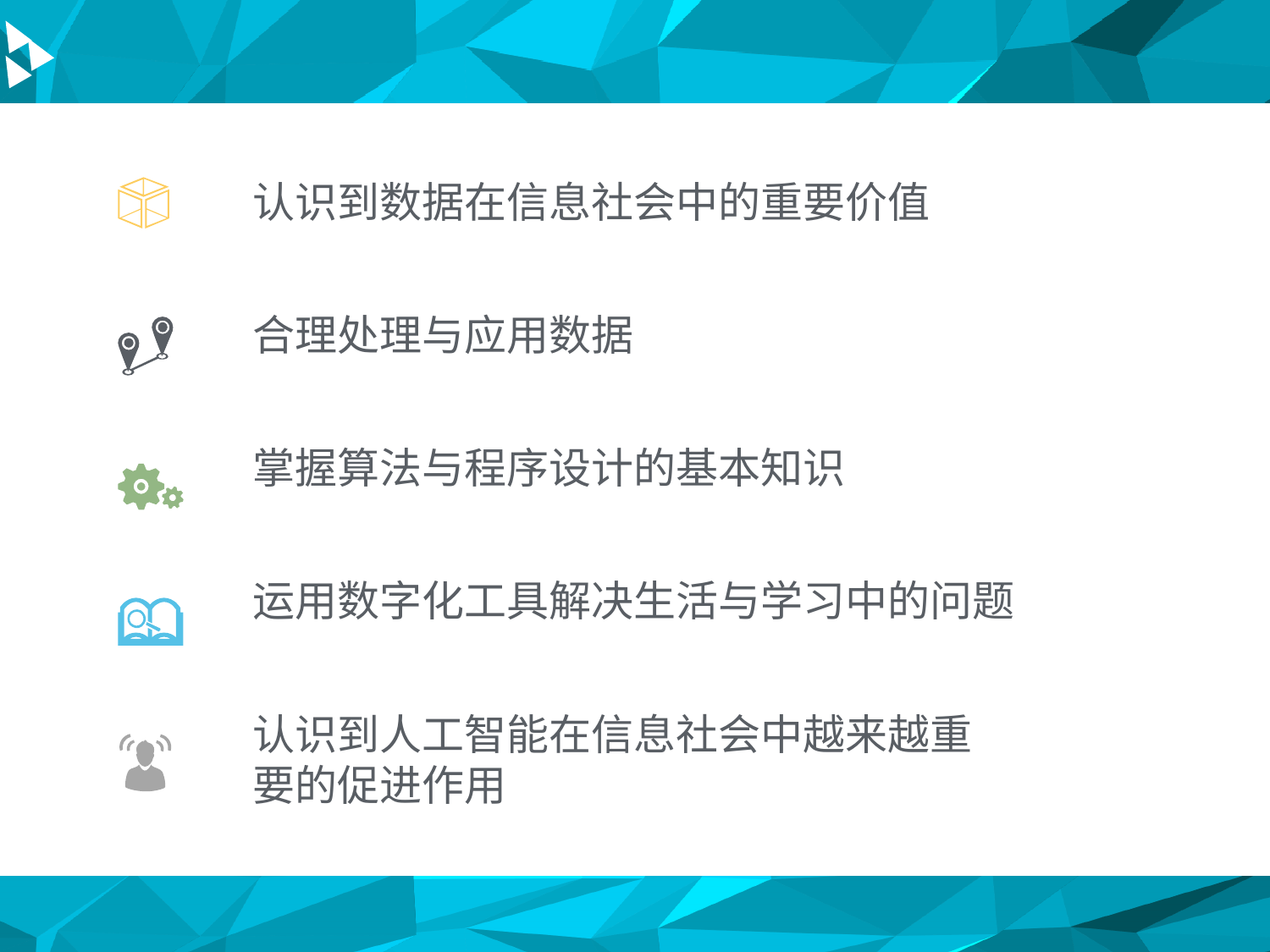

认识到数据在信息社会中的重要价值

合理处理与应用数据

掌握算法与程序设计的基本知识

运用数字化工具解决生活与学习中的问题

认识到人工智能在信息社会中越来越重要的促进作用